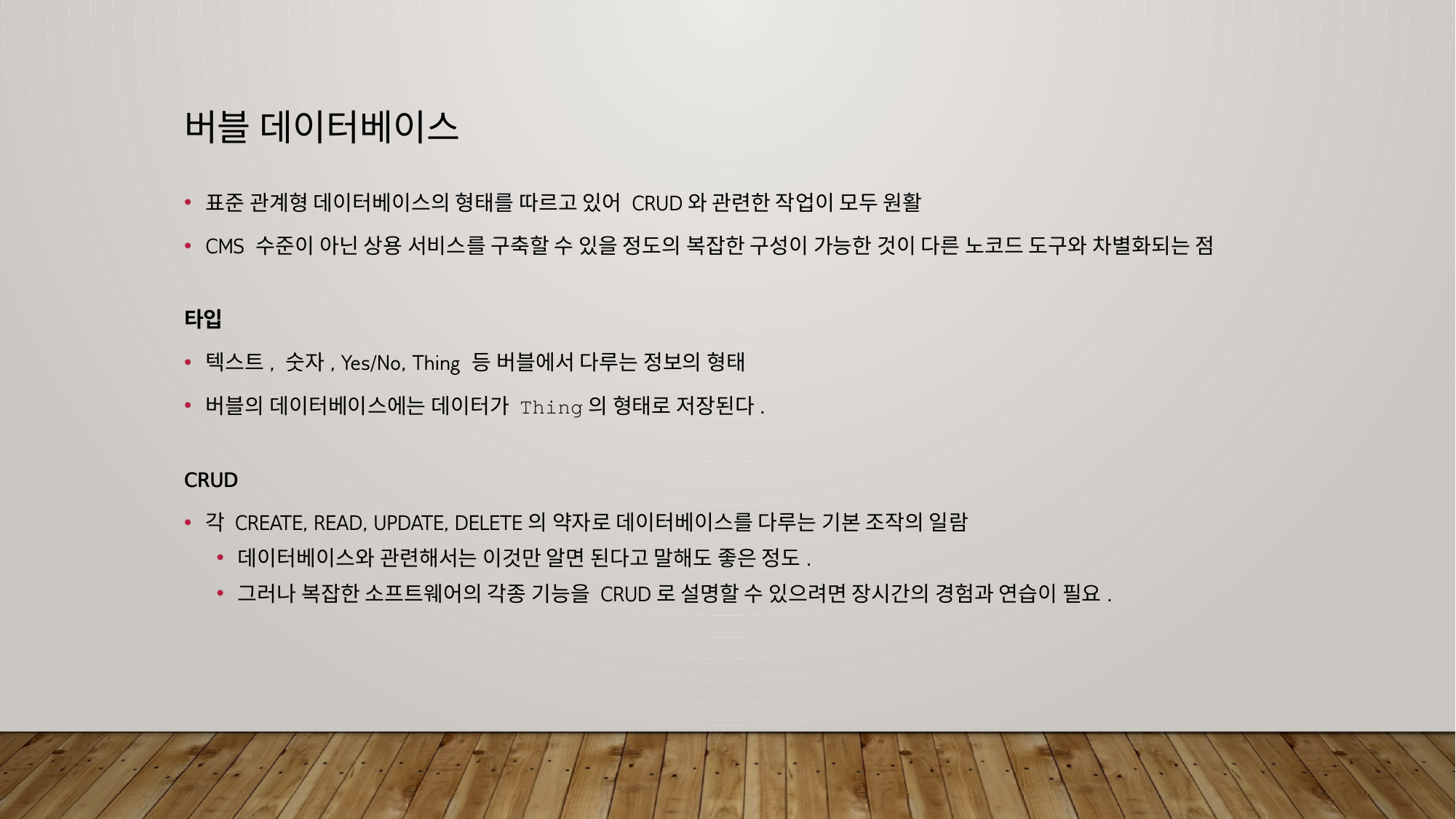

# 버블 데이터베이스
표준 관계형 데이터베이스의 형태를 따르고 있어 CRUD와 관련한 작업이 모두 원활
CMS 수준이 아닌 상용 서비스를 구축할 수 있을 정도의 복잡한 구성이 가능한 것이 다른 노코드 도구와 차별화되는 점
타입
텍스트, 숫자, Yes/No, Thing 등 버블에서 다루는 정보의 형태
버블의 데이터베이스에는 데이터가 Thing의 형태로 저장된다.
CRUD
각 CREATE, READ, UPDATE, DELETE의 약자로 데이터베이스를 다루는 기본 조작의 일람
데이터베이스와 관련해서는 이것만 알면 된다고 말해도 좋은 정도.
그러나 복잡한 소프트웨어의 각종 기능을 CRUD로 설명할 수 있으려면 장시간의 경험과 연습이 필요.